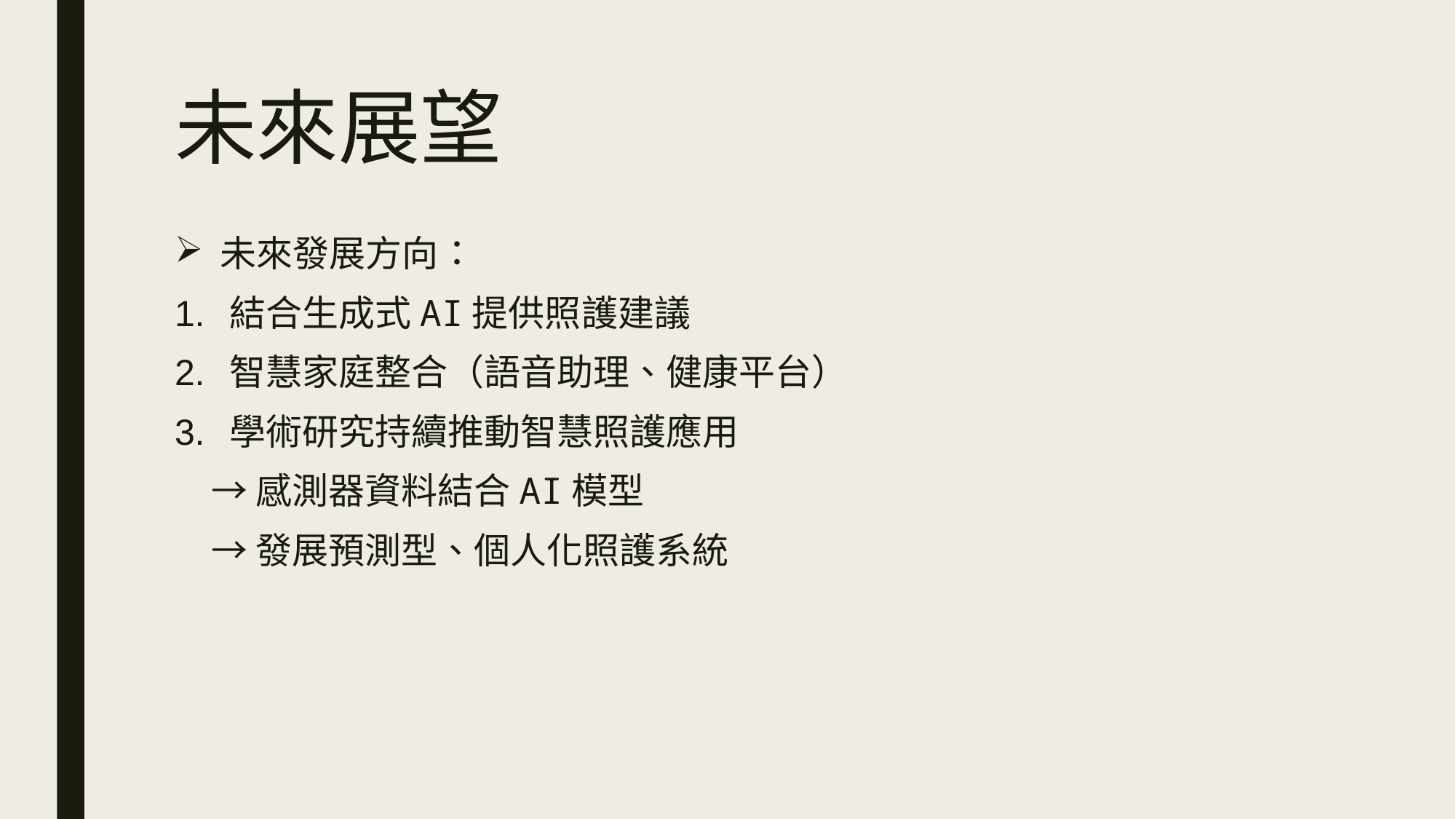

# 未來展望
未來發展方向：
結合生成式AI提供照護建議
智慧家庭整合（語音助理、健康平台）
學術研究持續推動智慧照護應用
　→ 感測器資料結合AI模型
　→ 發展預測型、個人化照護系統